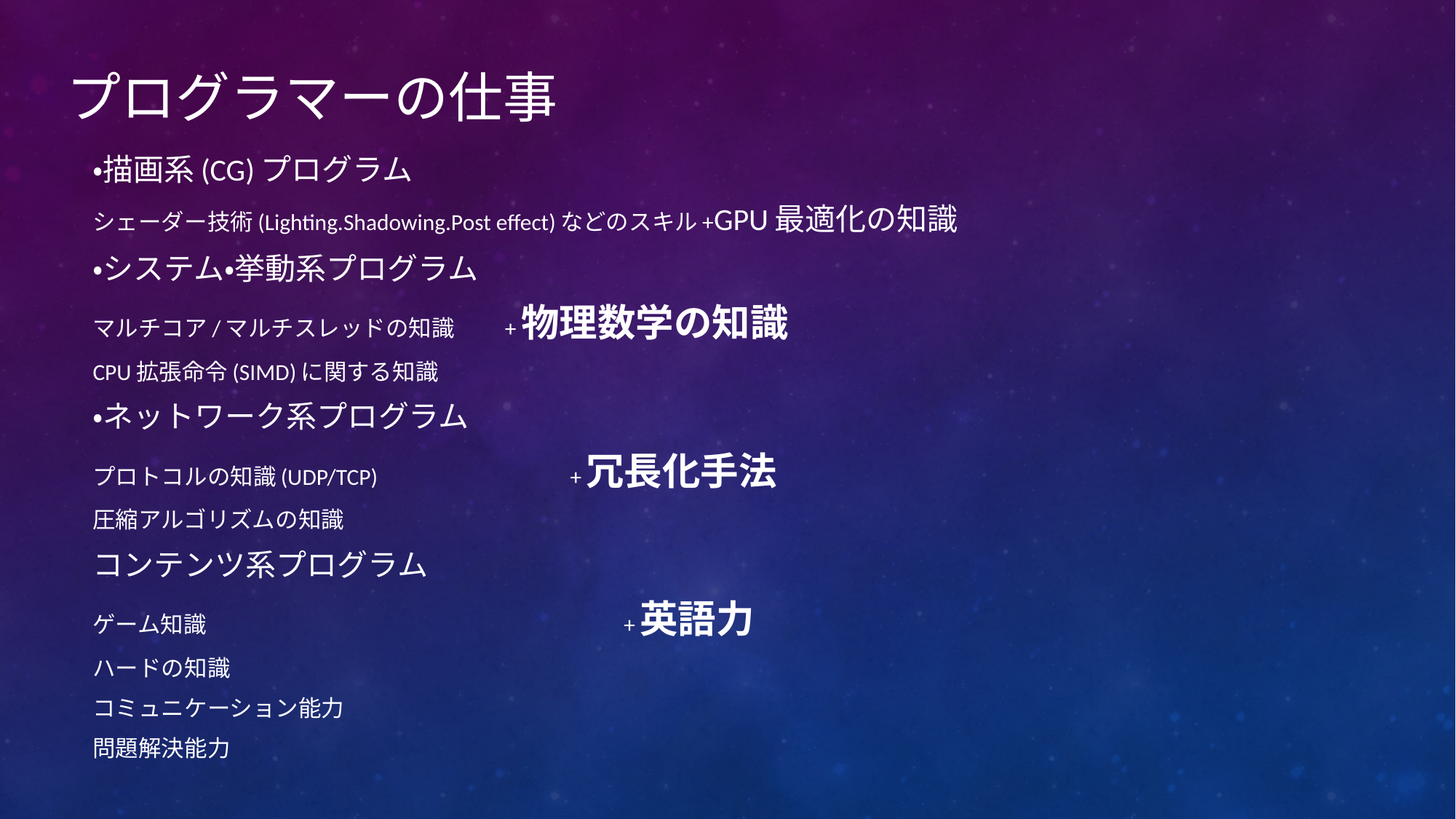

# プログラマーの仕事
・描画系(CG)プログラム
シェーダー技術(Lighting.Shadowing.Post effect)などのスキル+GPU最適化の知識
・システム・挙動系プログラム
マルチコア/マルチスレッドの知識　　+物理数学の知識
CPU拡張命令(SIMD)に関する知識
・ネットワーク系プログラム
プロトコルの知識(UDP/TCP)　　　　　　　　+冗長化手法
圧縮アルゴリズムの知識
コンテンツ系プログラム
ゲーム知識　　　　　　　　　　　　　　　　　　+英語力
ハードの知識
コミュニケーション能力
問題解決能力